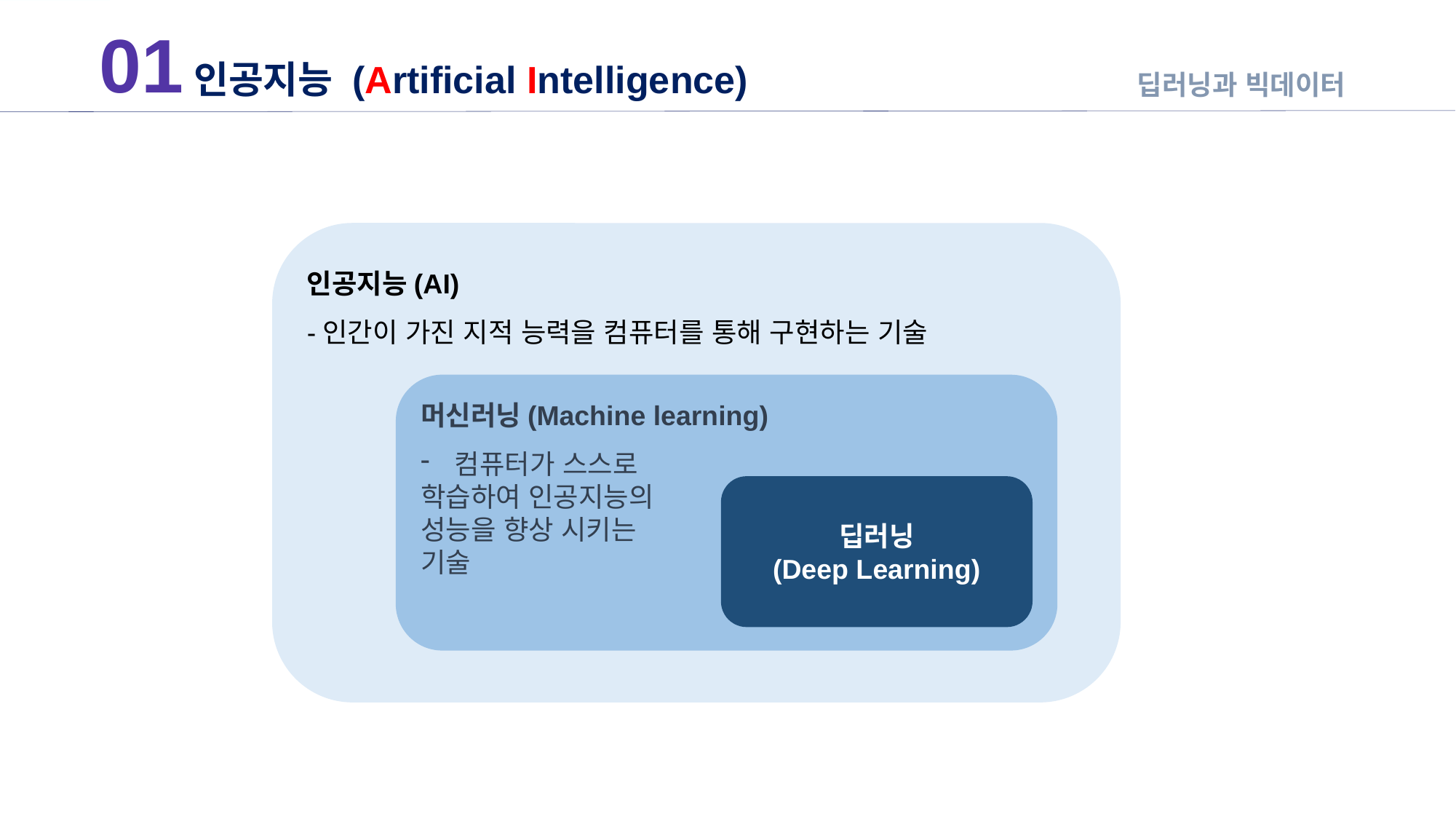

01
인공지능 (Artificial Intelligence)
딥러닝과 빅데이터

인공지능(AI)
-인간이 가진 지적 능력을 컴퓨터를 통해 구현하는 기술

머신

머신러닝(Machine learning)
컴퓨터가 스스로
학습하여 인공지능의
성능을 향상 시키는
기술

딥러닝
(Deep Learning)